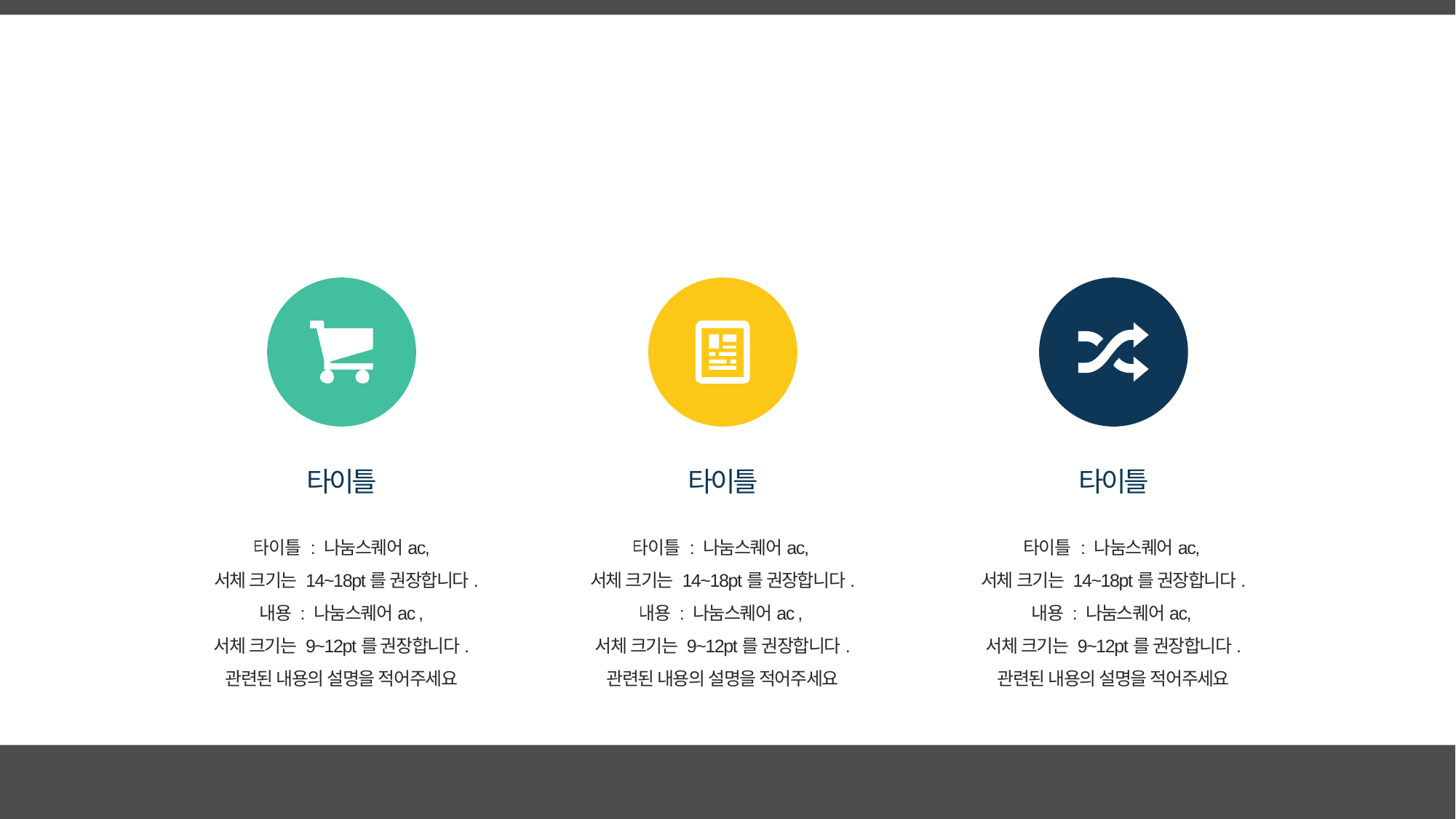

#

타이틀
타이틀
타이틀
타이틀 : 나눔스퀘어ac,
 서체 크기는 14~18pt를 권장합니다.
내용 : 나눔스퀘어ac ,
서체 크기는 9~12pt를 권장합니다.
관련된 내용의 설명을 적어주세요
타이틀 : 나눔스퀘어ac,
서체 크기는 14~18pt를 권장합니다.
내용 : 나눔스퀘어ac ,
서체 크기는 9~12pt를 권장합니다.
관련된 내용의 설명을 적어주세요
타이틀 : 나눔스퀘어ac,
서체 크기는 14~18pt를 권장합니다.
내용 : 나눔스퀘어ac,
서체 크기는 9~12pt를 권장합니다.
관련된 내용의 설명을 적어주세요